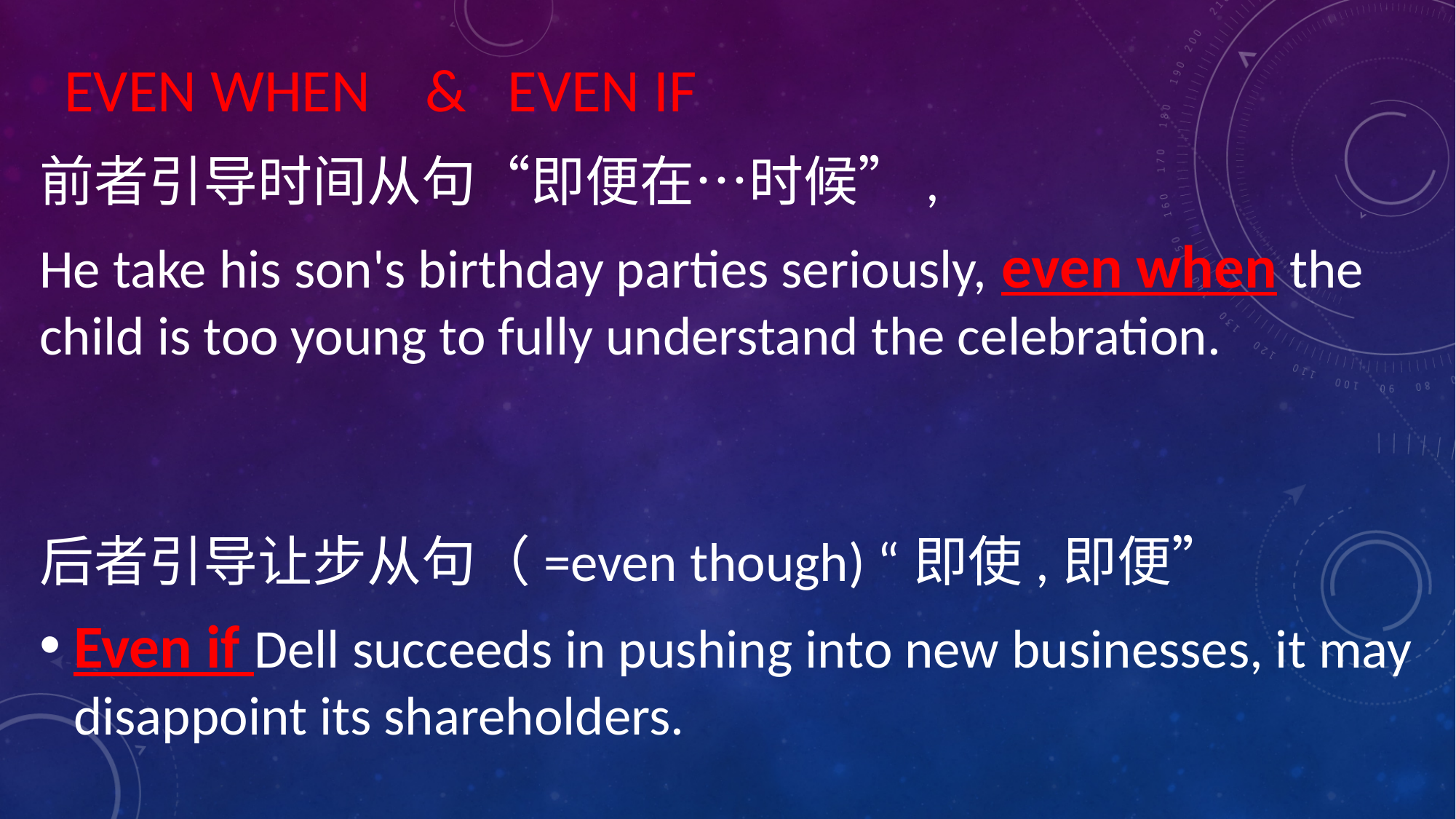

# Even when    &   even if
前者引导时间从句“即便在…时候”,
He take his son's birthday parties seriously, even when the child is too young to fully understand the celebration.

后者引导让步从句（=even though) “即使,即便”
Even if Dell succeeds in pushing into new businesses, it may disappoint its shareholders.